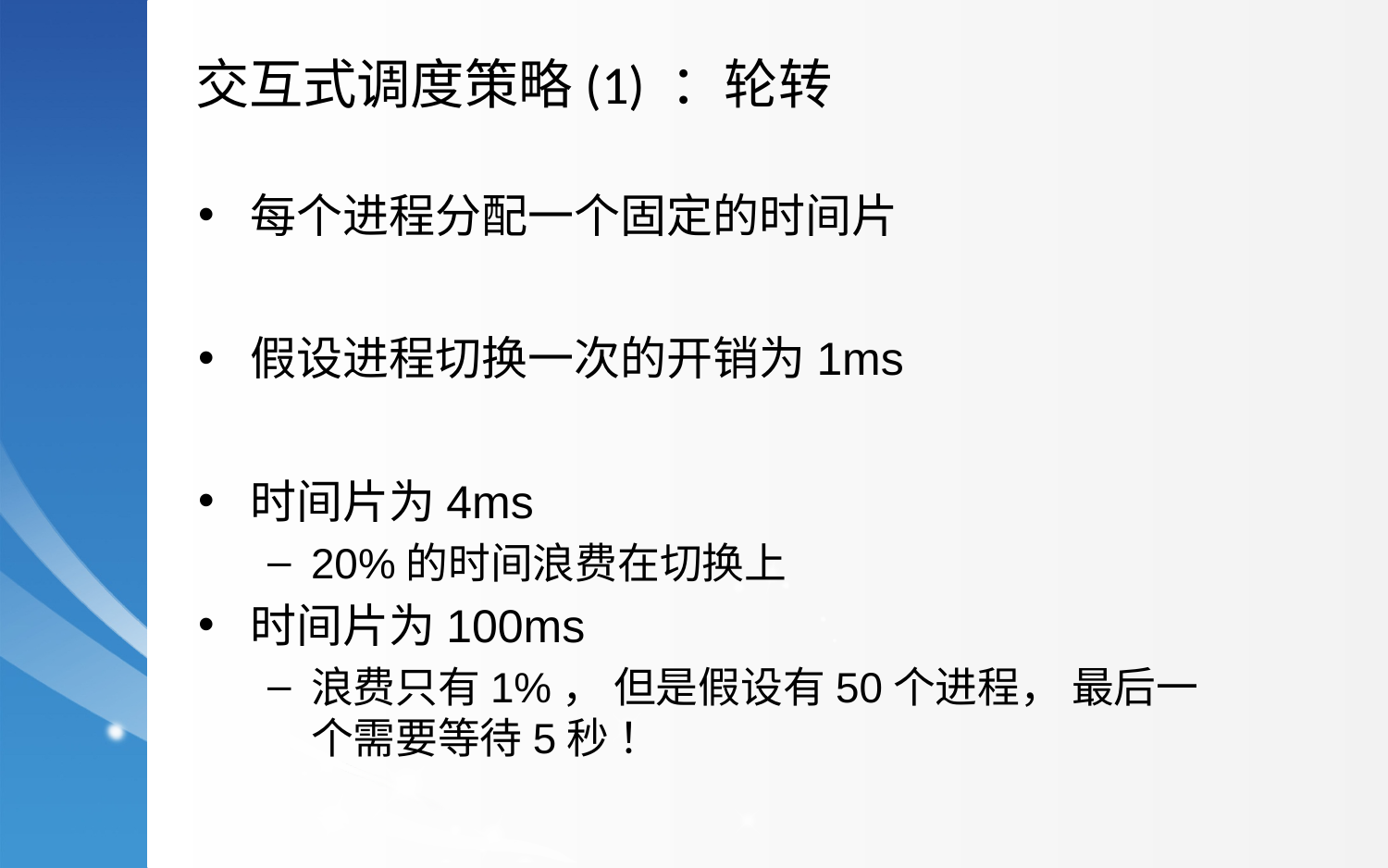

交互式调度策略(1) ：轮转
每个进程分配一个固定的时间片

假设进程切换一次的开销为1ms

时间片为4ms
20%的时间浪费在切换上
时间片为100ms
浪费只有1%， 但是假设有50个进程， 最后一个需要等待5秒 ！